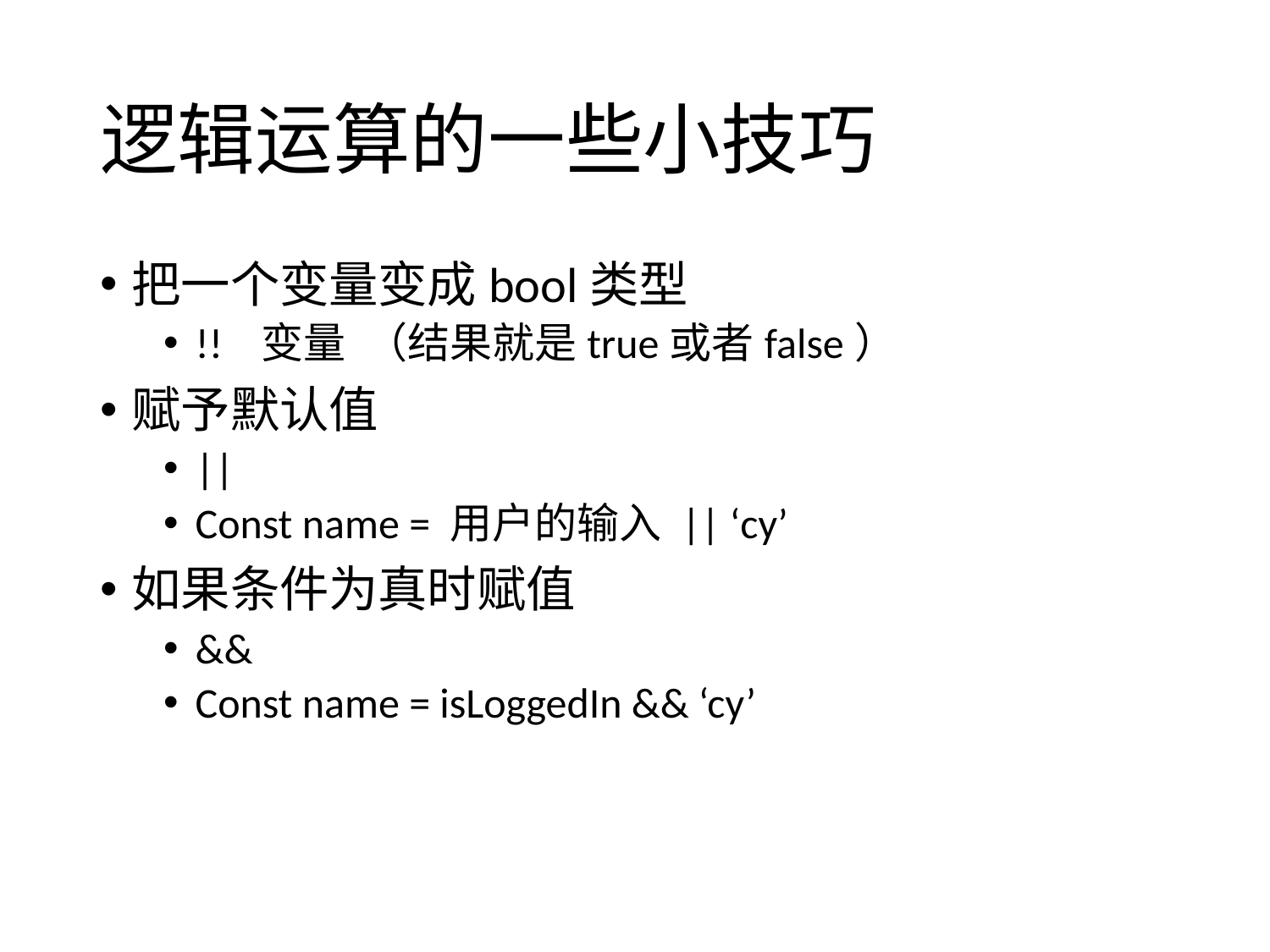

# 逻辑运算的一些小技巧
把一个变量变成bool类型
!!   变量  （结果就是true或者false）
赋予默认值
||
Const name = 用户的输入 || ‘cy’
如果条件为真时赋值
&&
Const name = isLoggedIn && ‘cy’